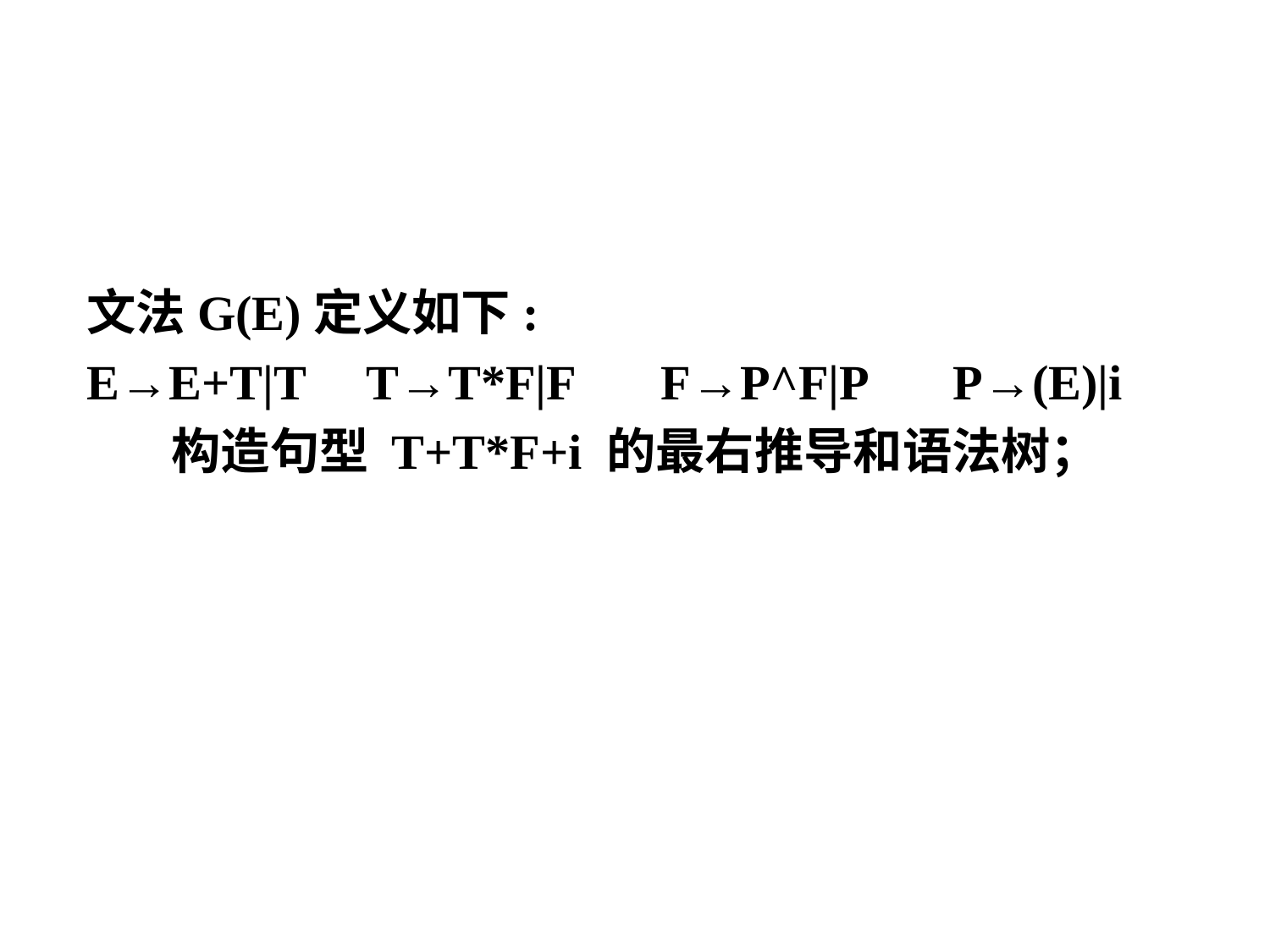

#
文法G(E)定义如下:
E→E+T|T     T→T*F|F       F→P^F|P       P→(E)|i
构造句型 T+T*F+i 的最右推导和语法树；
写出句型 T+T*F+i的全部短语,并指出句柄